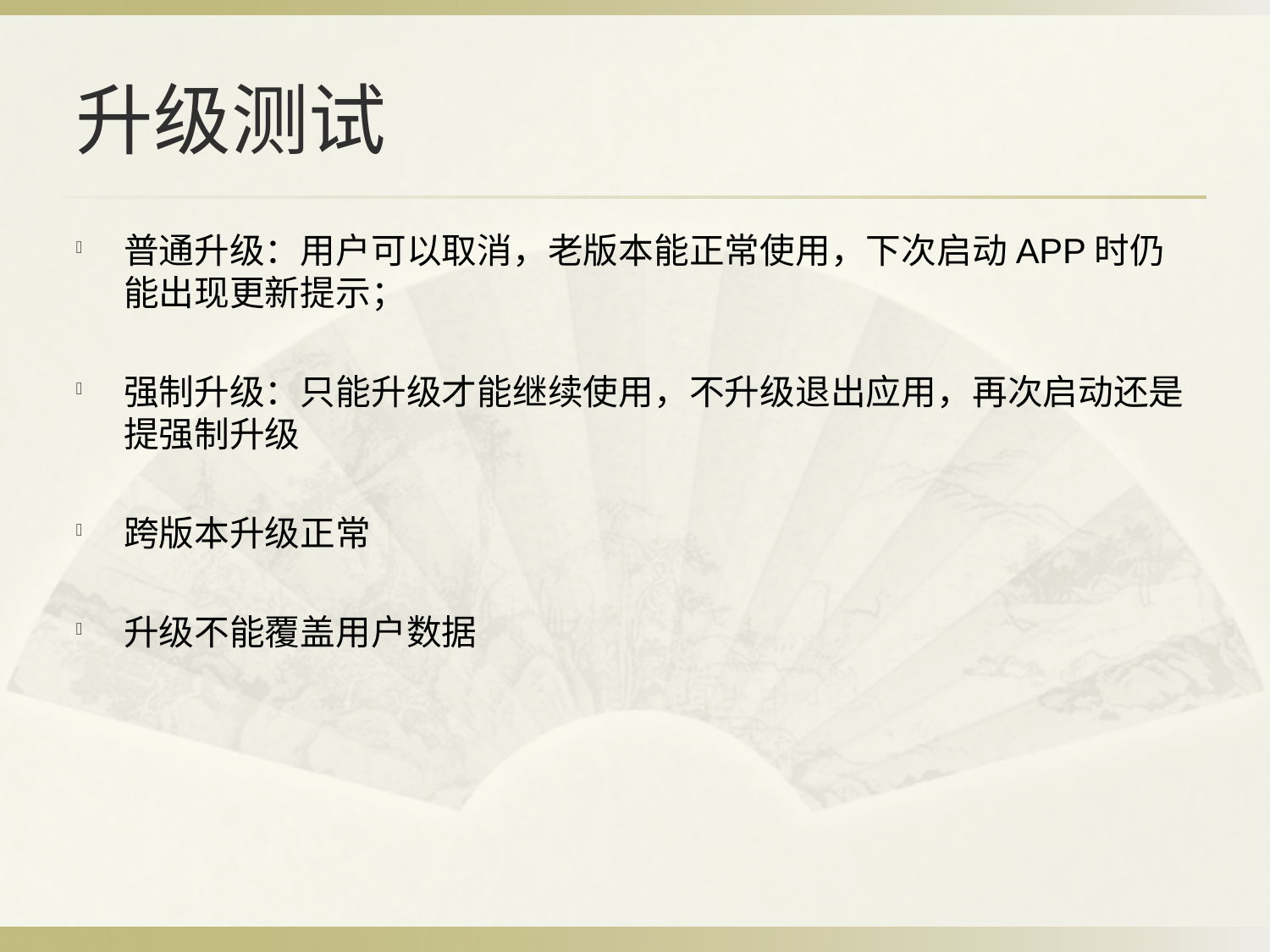

# 升级测试
普通升级：用户可以取消，老版本能正常使用，下次启动APP时仍能出现更新提示；

强制升级：只能升级才能继续使用，不升级退出应用，再次启动还是提强制升级

跨版本升级正常

升级不能覆盖用户数据